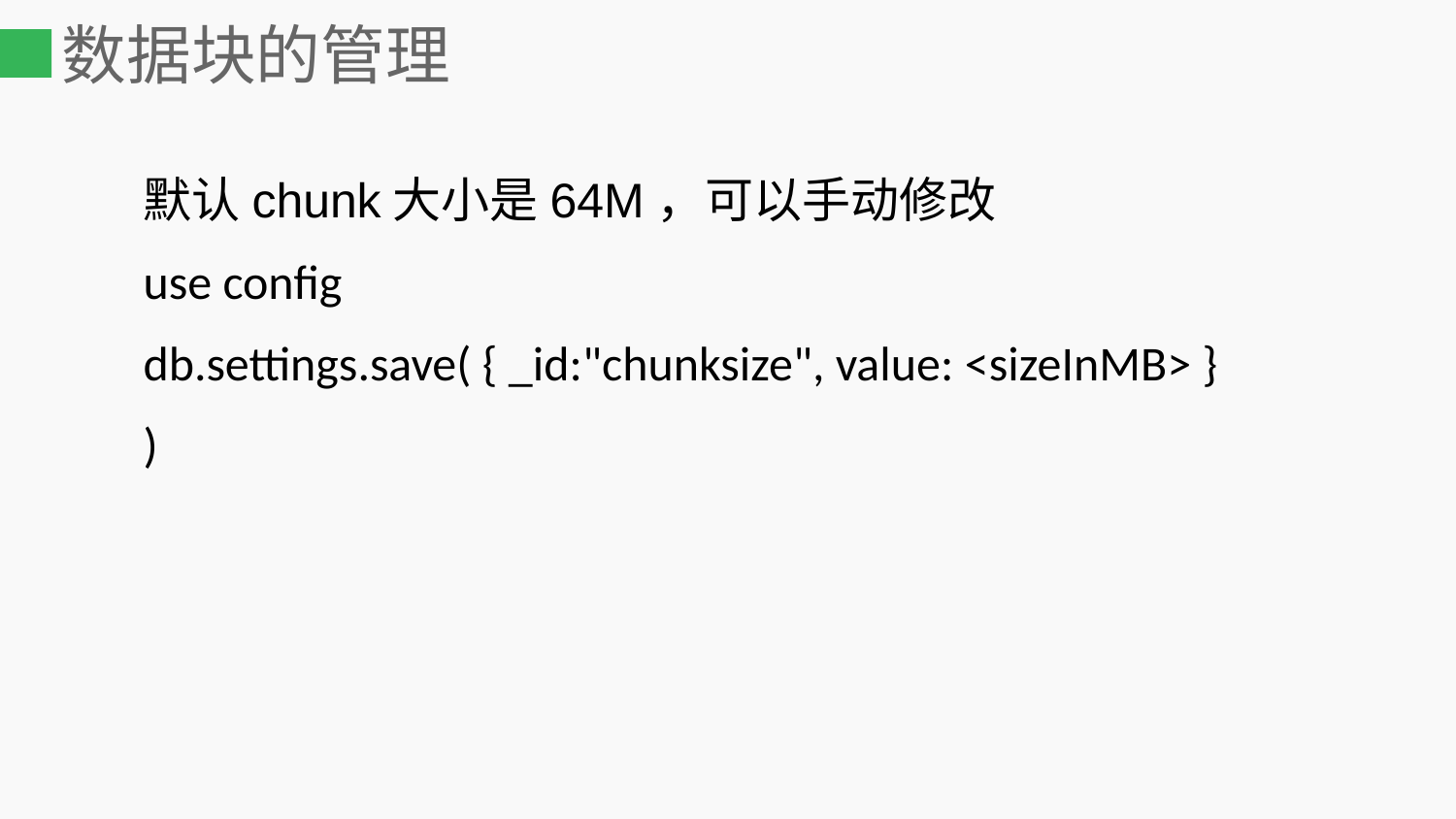

# 数据块的管理
默认chunk大小是64M，可以手动修改
use config
db.settings.save( { _id:"chunksize", value: <sizeInMB> } )